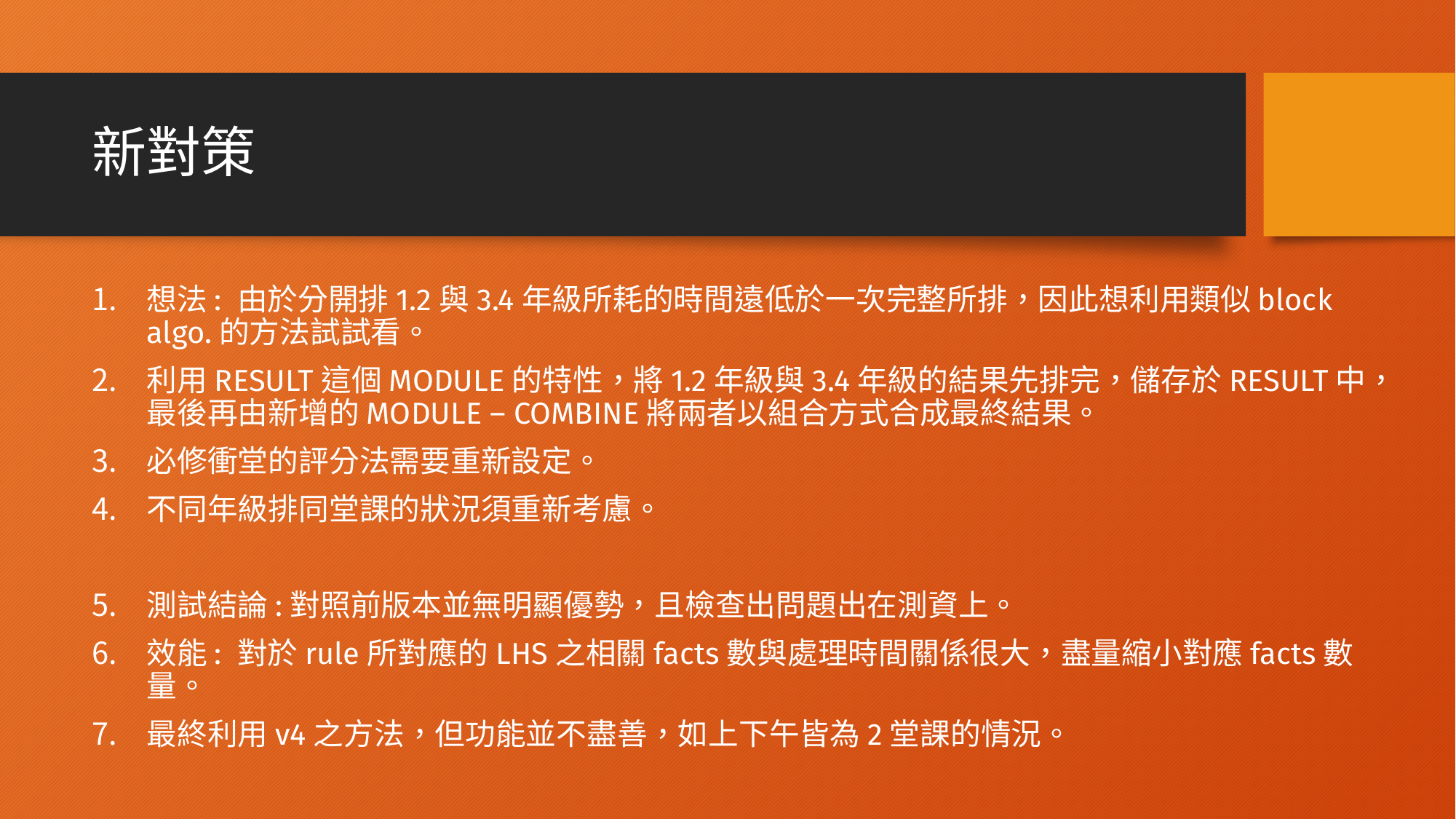

# 新對策
想法: 由於分開排1.2與3.4年級所耗的時間遠低於一次完整所排，因此想利用類似block algo.的方法試試看。
利用RESULT這個MODULE的特性，將1.2年級與3.4年級的結果先排完，儲存於RESULT中，最後再由新增的MODULE – COMBINE將兩者以組合方式合成最終結果。
必修衝堂的評分法需要重新設定。
不同年級排同堂課的狀況須重新考慮。

測試結論:對照前版本並無明顯優勢，且檢查出問題出在測資上。
效能: 對於rule所對應的LHS之相關facts數與處理時間關係很大，盡量縮小對應facts數量。
最終利用v4之方法，但功能並不盡善，如上下午皆為2堂課的情況。